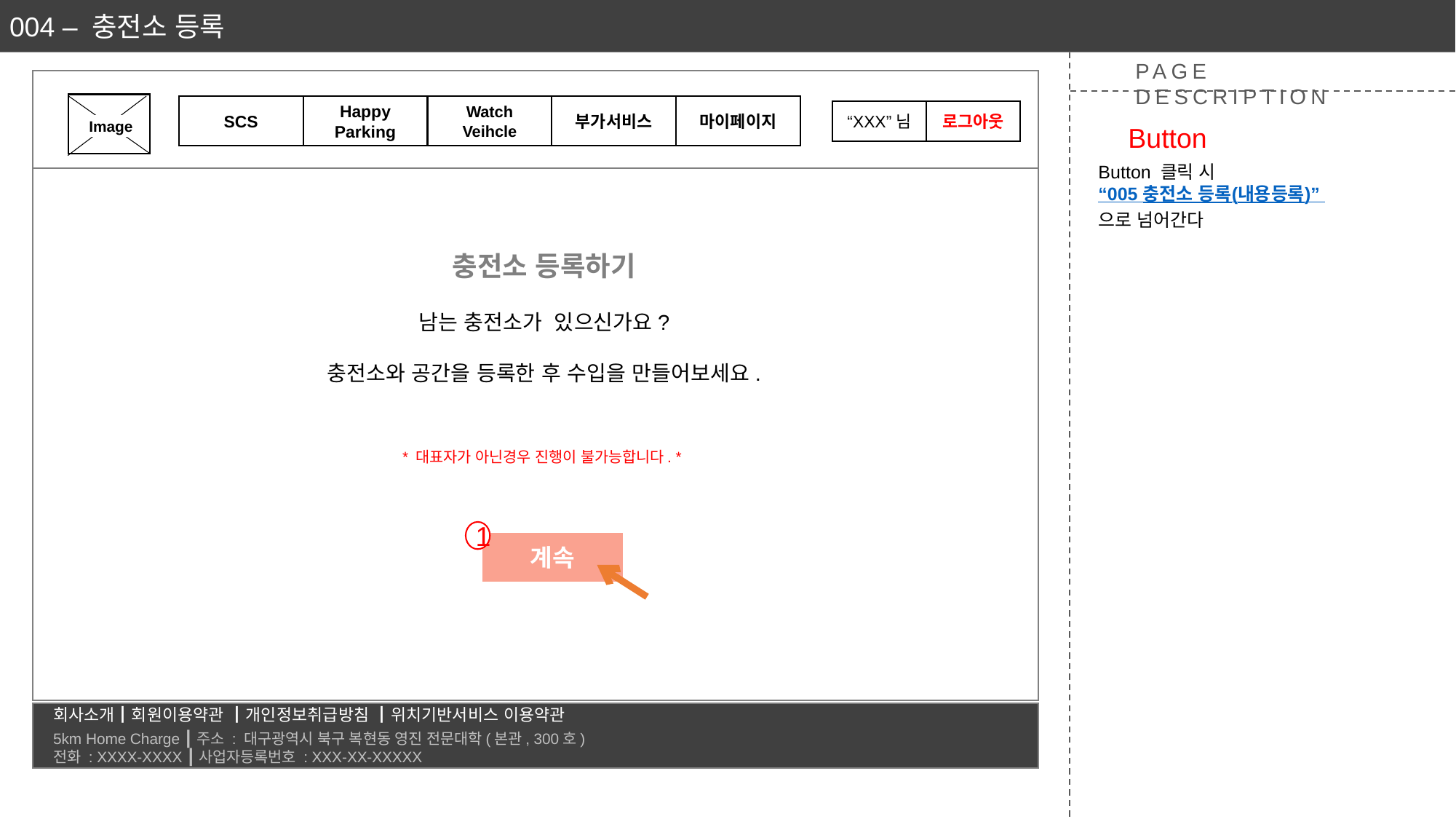

004 – 충전소 등록
PAGE DESCRIPTION

SCS
Happy Parking
Watch
Veihcle
부가서비스
마이페이지
“XXX”님
로그아웃
Image
Button
Button 클릭 시
“005 충전소 등록(내용등록)”
으로 넘어간다

충전소 등록하기
남는 충전소가  있으신가요?

충전소와 공간을 등록한 후 수입을 만들어보세요.
* 대표자가 아닌경우 진행이 불가능합니다. *
1
계속
회사소개┃회원이용약관 ┃개인정보취급방침 ┃위치기반서비스 이용약관

5km Home Charge ┃주소 : 대구광역시 북구 복현동 영진 전문대학(본관, 300호)
전화 : XXXX-XXXX ┃사업자등록번호 : XXX-XX-XXXXX